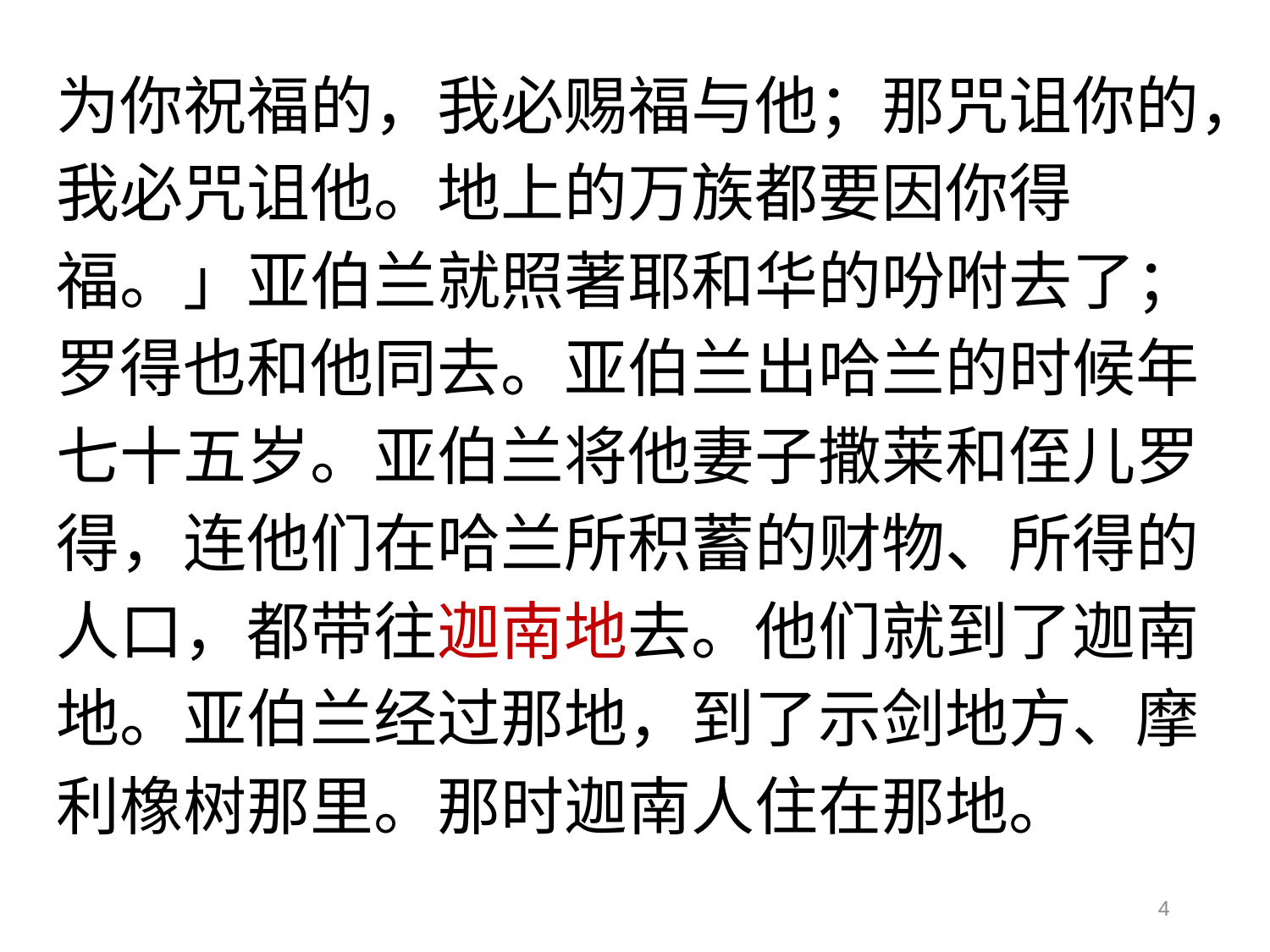

为你祝福的，我必赐福与他；那咒诅你的，我必咒诅他。地上的万族都要因你得福。」亚伯兰就照著耶和华的吩咐去了；罗得也和他同去。亚伯兰出哈兰的时候年七十五岁。亚伯兰将他妻子撒莱和侄儿罗得，连他们在哈兰所积蓄的财物、所得的人口，都带往迦南地去。他们就到了迦南地。亚伯兰经过那地，到了示剑地方、摩利橡树那里。那时迦南人住在那地。
4